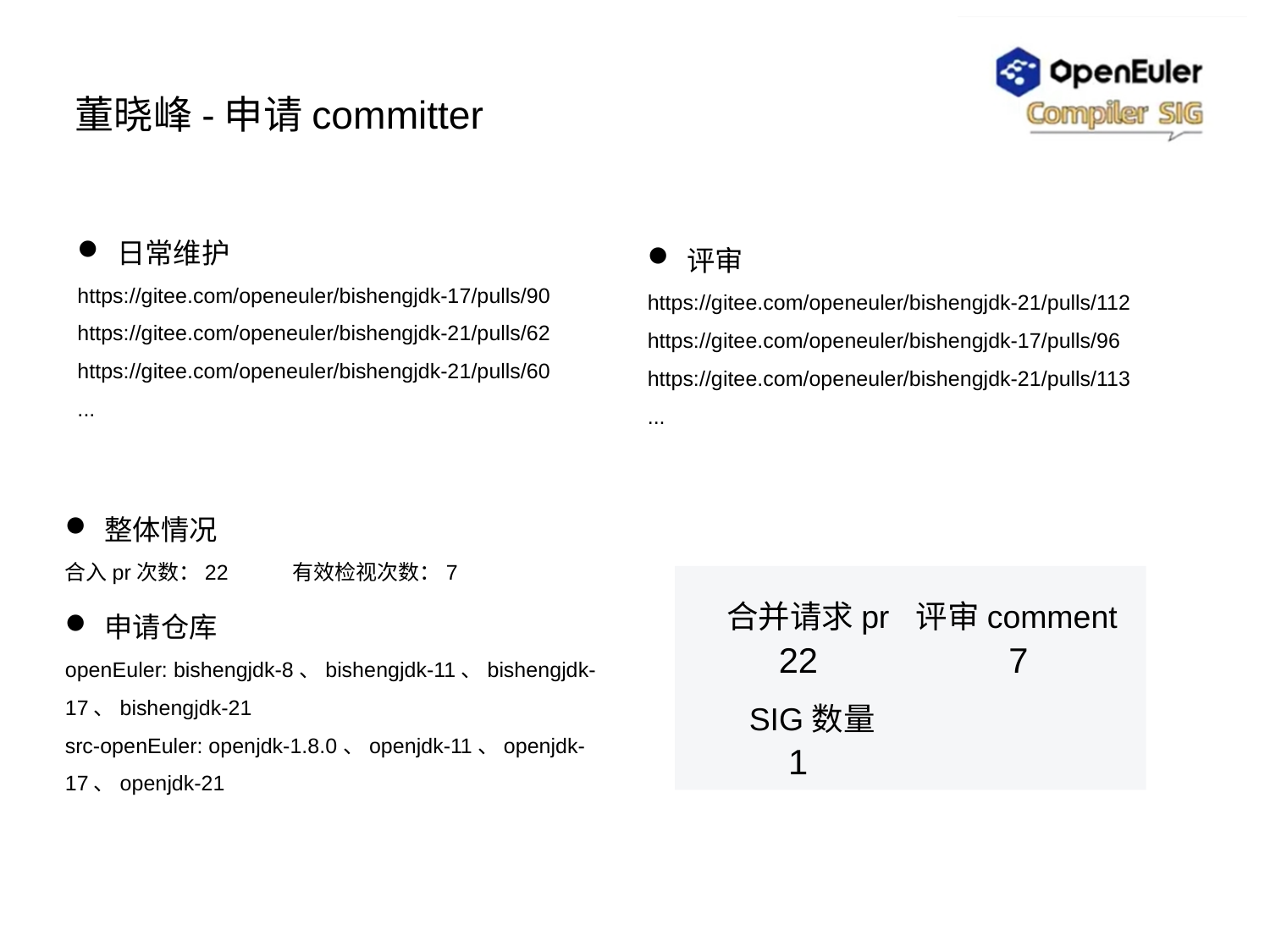

# 董晓峰-申请committer
日常维护
https://gitee.com/openeuler/bishengjdk-17/pulls/90
https://gitee.com/openeuler/bishengjdk-21/pulls/62
https://gitee.com/openeuler/bishengjdk-21/pulls/60
...
评审
https://gitee.com/openeuler/bishengjdk-21/pulls/112
https://gitee.com/openeuler/bishengjdk-17/pulls/96
https://gitee.com/openeuler/bishengjdk-21/pulls/113
...
整体情况
合入pr次数：22          有效检视次数：7

申请仓库
openEuler: bishengjdk-8、bishengjdk-11、bishengjdk-17、bishengjdk-21
src-openEuler: openjdk-1.8.0、openjdk-11、openjdk-17、openjdk-21

评审comment
7
合并请求pr
22
SIG数量
1